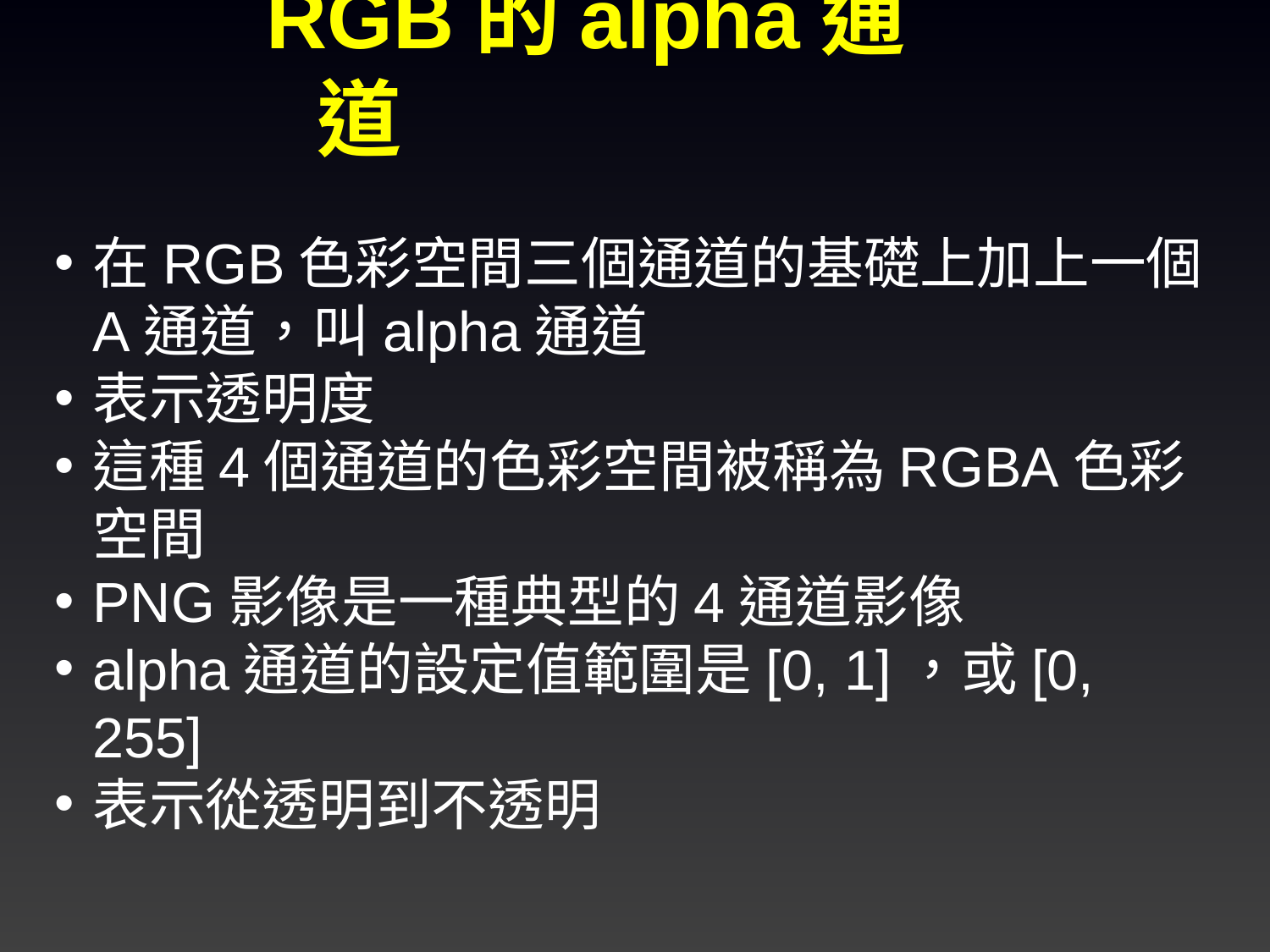

RGB的alpha通道
在RGB色彩空間三個通道的基礎上加上一個A通道，叫alpha通道
表示透明度
這種4個通道的色彩空間被稱為RGBA色彩空間
PNG影像是一種典型的4通道影像
alpha通道的設定值範圍是[0, 1]，或[0, 255]
表示從透明到不透明